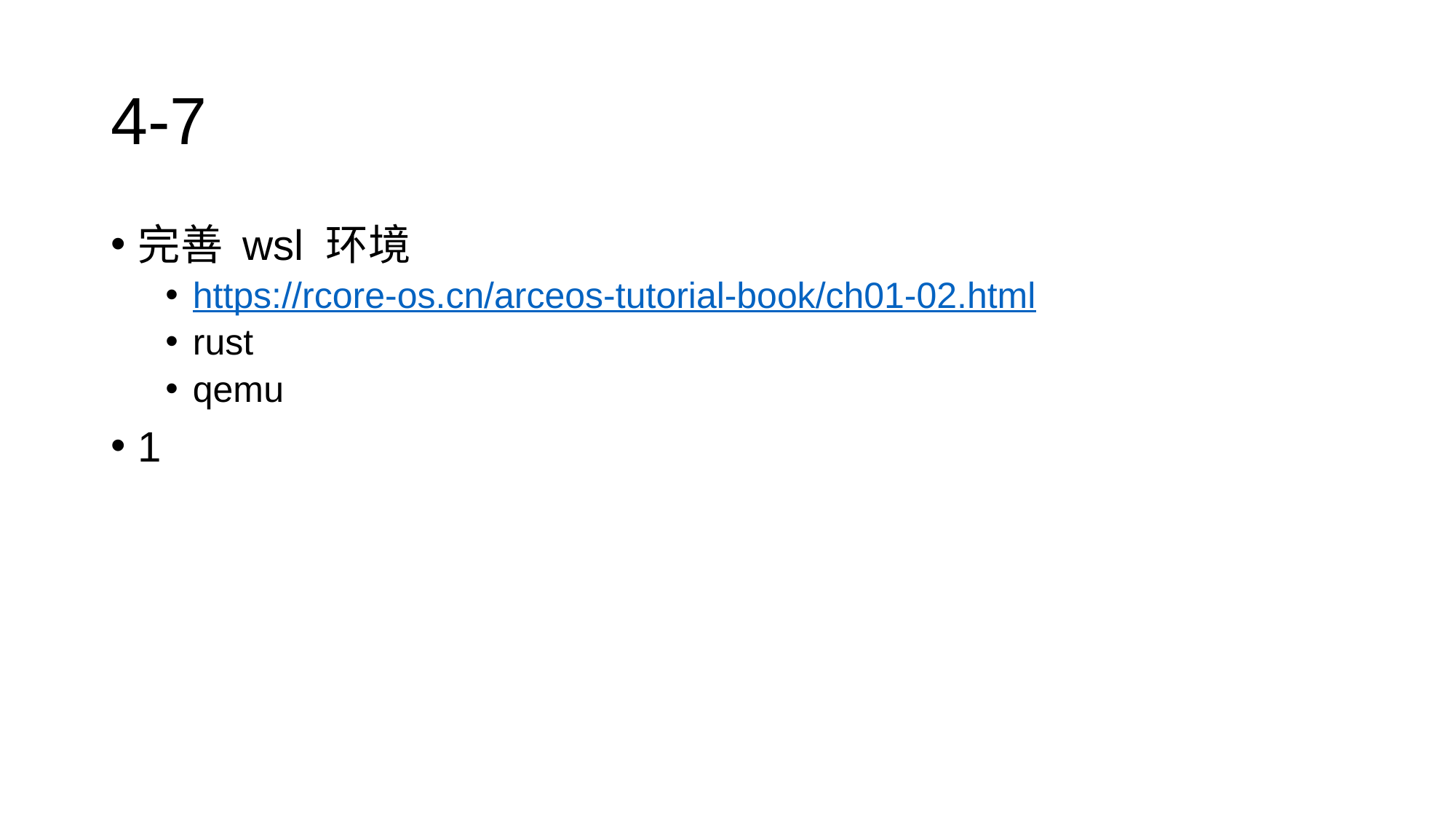

# 4-7
完善 wsl 环境
https://rcore-os.cn/arceos-tutorial-book/ch01-02.html
rust
qemu
1